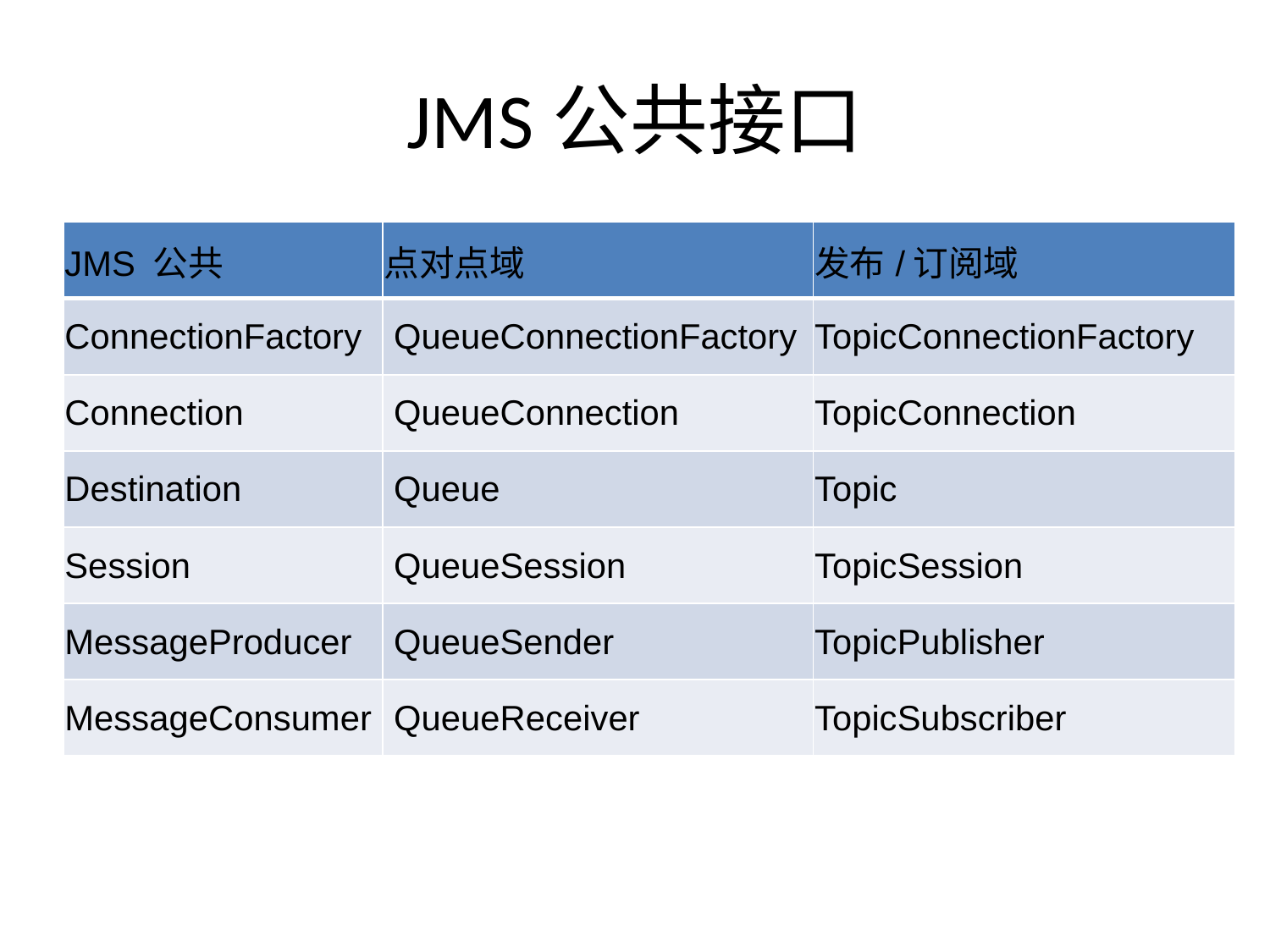

# JMS公共接口
| JMS 公共 | 点对点域 | 发布/订阅域 |
| --- | --- | --- |
| ConnectionFactory | QueueConnectionFactory | TopicConnectionFactory |
| Connection | QueueConnection | TopicConnection |
| Destination | Queue | Topic |
| Session | QueueSession | TopicSession |
| MessageProducer | QueueSender | TopicPublisher |
| MessageConsumer | QueueReceiver | TopicSubscriber |